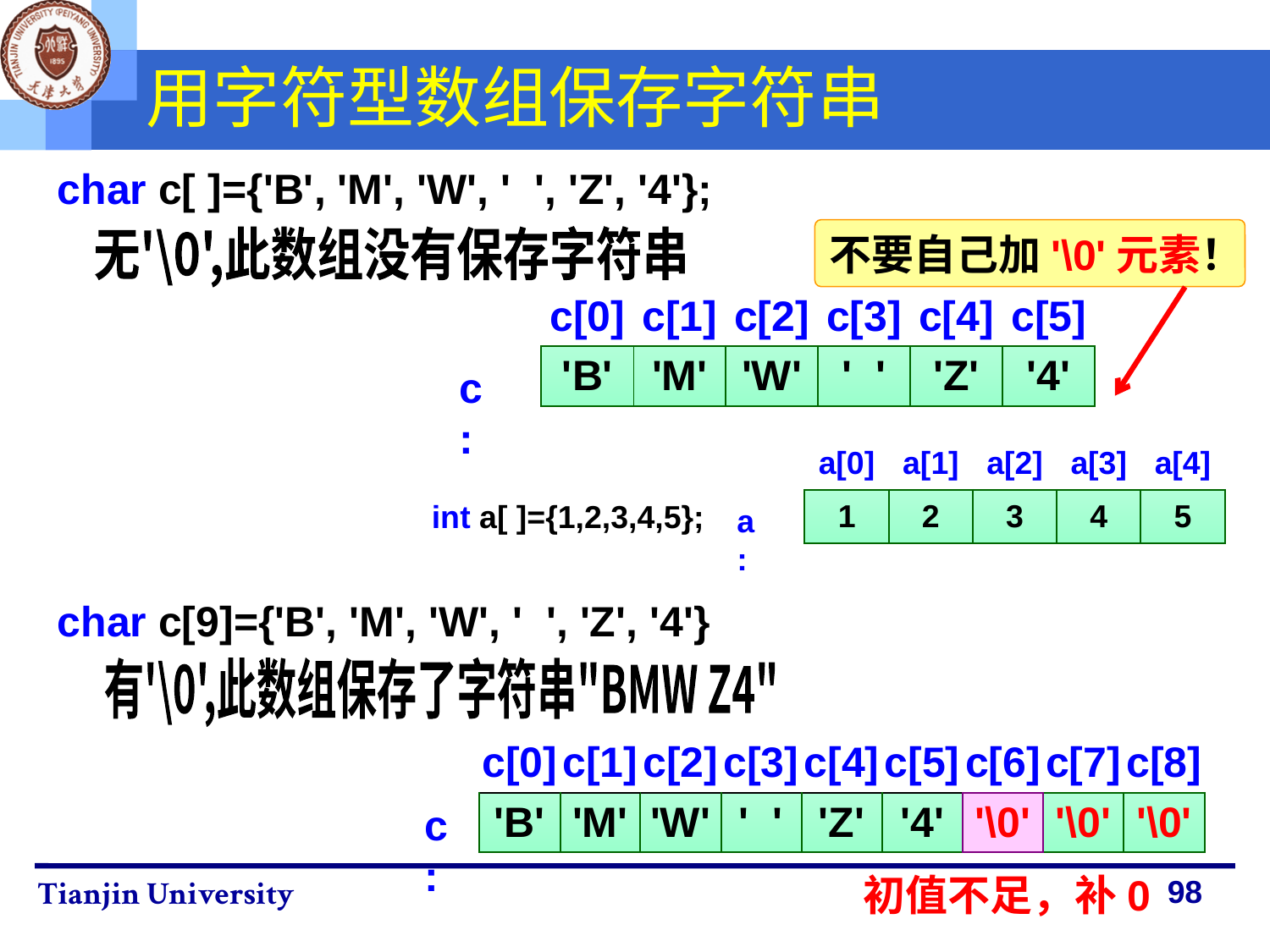

# 用字符型数组保存字符串
char c[ ]={'B', 'M', 'W', '  ', 'Z', '4'};
不要自己加'\0'元素！
无'\0',此数组没有保存字符串
| c[0] | c[1] | c[2] | c[3] | c[4] | c[5] |
| --- | --- | --- | --- | --- | --- |
| 'B' | 'M' | 'W' | ' ' | 'Z' | '4' |
c:
| a[0] | a[1] | a[2] | a[3] | a[4] |
| --- | --- | --- | --- | --- |
| 1 | 2 | 3 | 4 | 5 |
int a[ ]={1,2,3,4,5};
a:
char c[9]={'B', 'M', 'W', '  ', 'Z', '4'}
有'\0',此数组保存了字符串"BMW Z4"
| c[0] | c[1] | c[2] | c[3] | c[4] | c[5] | c[6] | c[7] | c[8] |
| --- | --- | --- | --- | --- | --- | --- | --- | --- |
| 'B' | 'M' | 'W' | ' ' | 'Z' | '4' | '\0' | '\0' | '\0' |
|  |  |  |  |  |  |  |  |  |
| --- | --- | --- | --- | --- | --- | --- | --- | --- |
|  |  |  |  |  |  | '\0' |  |  |
c:
初值不足，补0